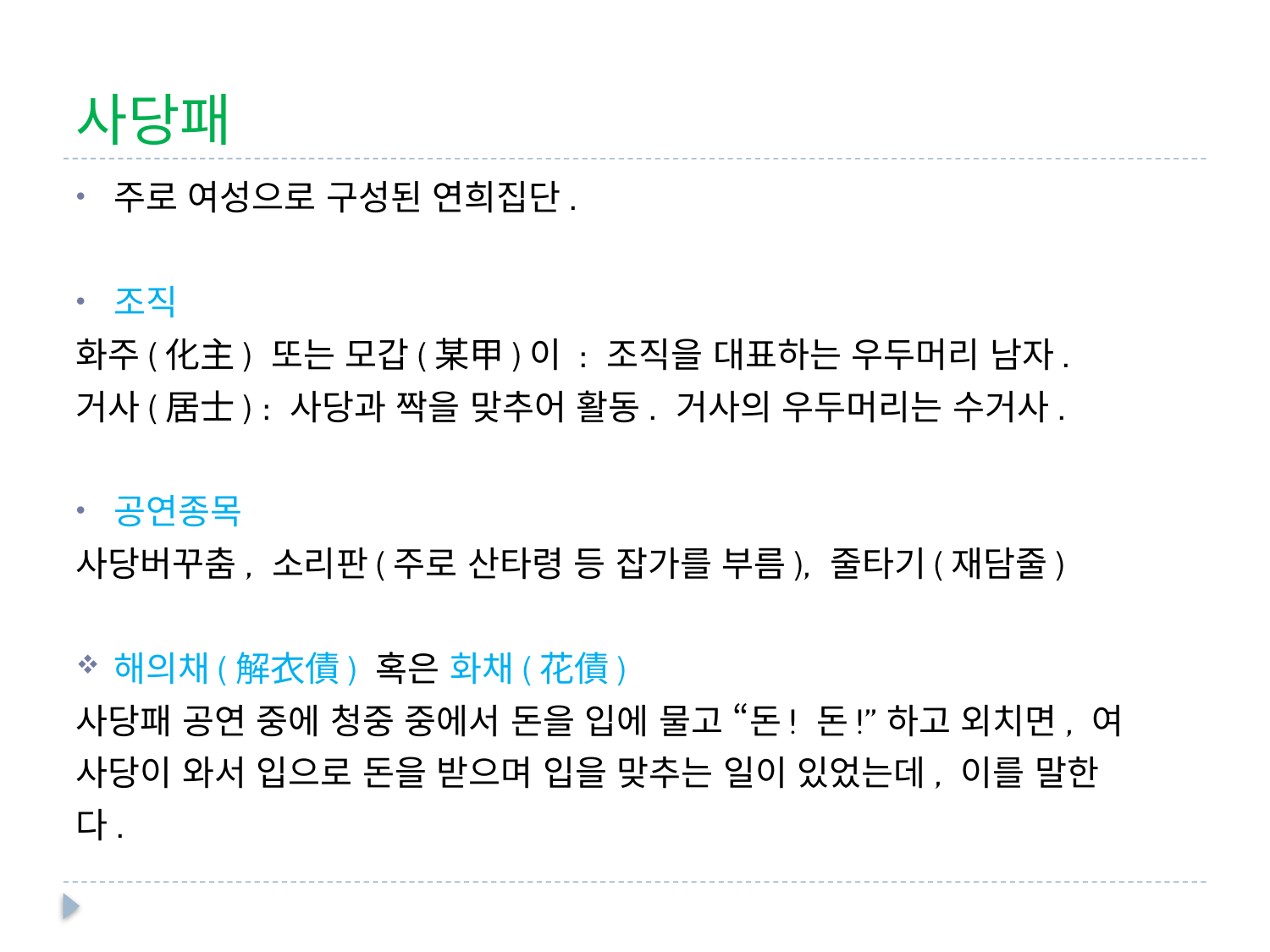

# 사당패
주로 여성으로 구성된 연희집단.

조직
화주(化主) 또는 모갑(某甲)이 : 조직을 대표하는 우두머리 남자.
거사(居士) : 사당과 짝을 맞추어 활동. 거사의 우두머리는 수거사.

공연종목
사당버꾸춤, 소리판(주로 산타령 등 잡가를 부름), 줄타기(재담줄)

해의채(解衣債) 혹은 화채(花債)
사당패 공연 중에 청중 중에서 돈을 입에 물고 “돈! 돈!”하고 외치면, 여
사당이 와서 입으로 돈을 받으며 입을 맞추는 일이 있었는데, 이를 말한
다.